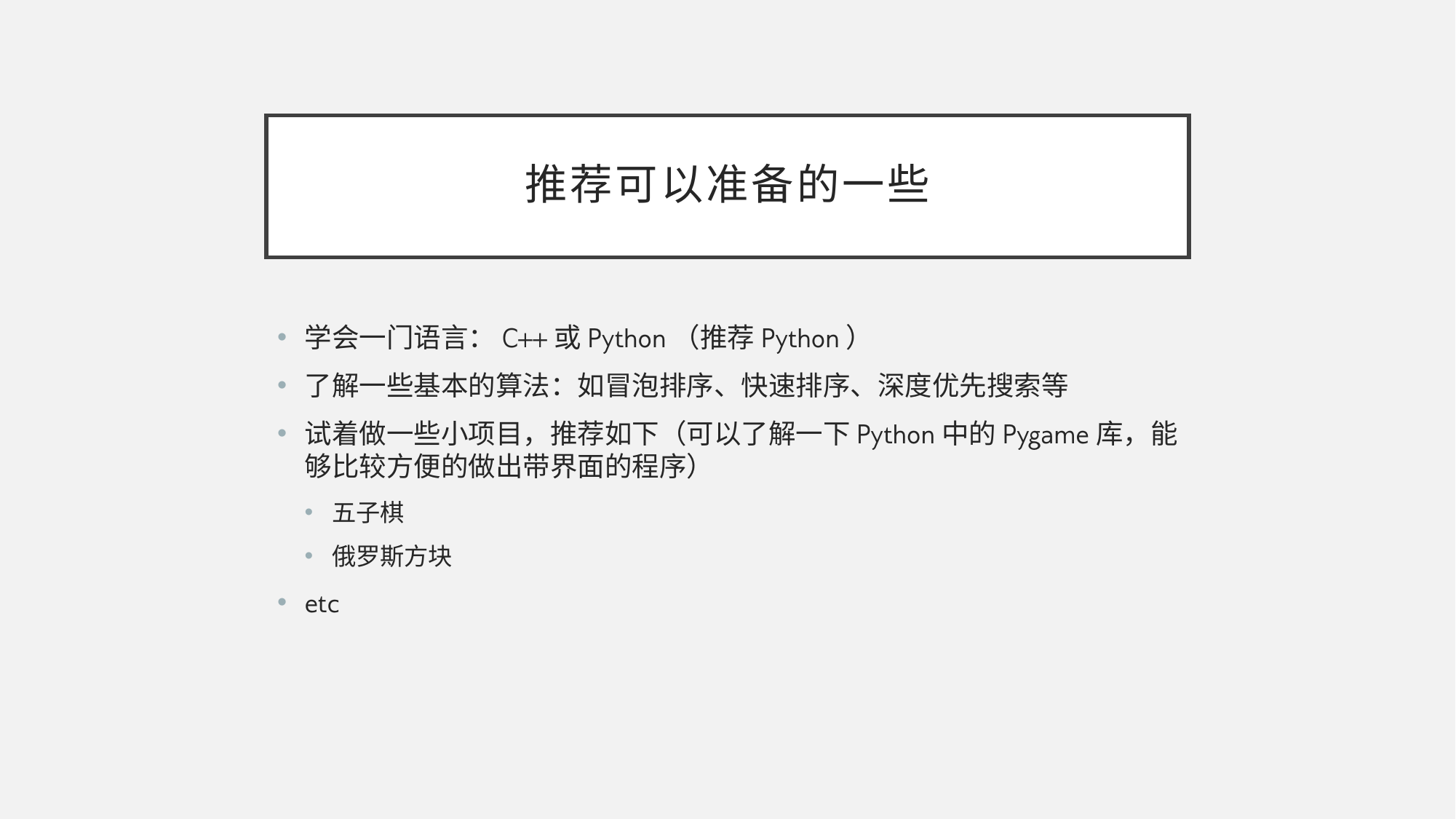

# 推荐可以准备的一些
学会一门语言：C++或Python（推荐Python）
了解一些基本的算法：如冒泡排序、快速排序、深度优先搜索等
试着做一些小项目，推荐如下（可以了解一下Python中的Pygame库，能够比较方便的做出带界面的程序）
五子棋
俄罗斯方块
etc